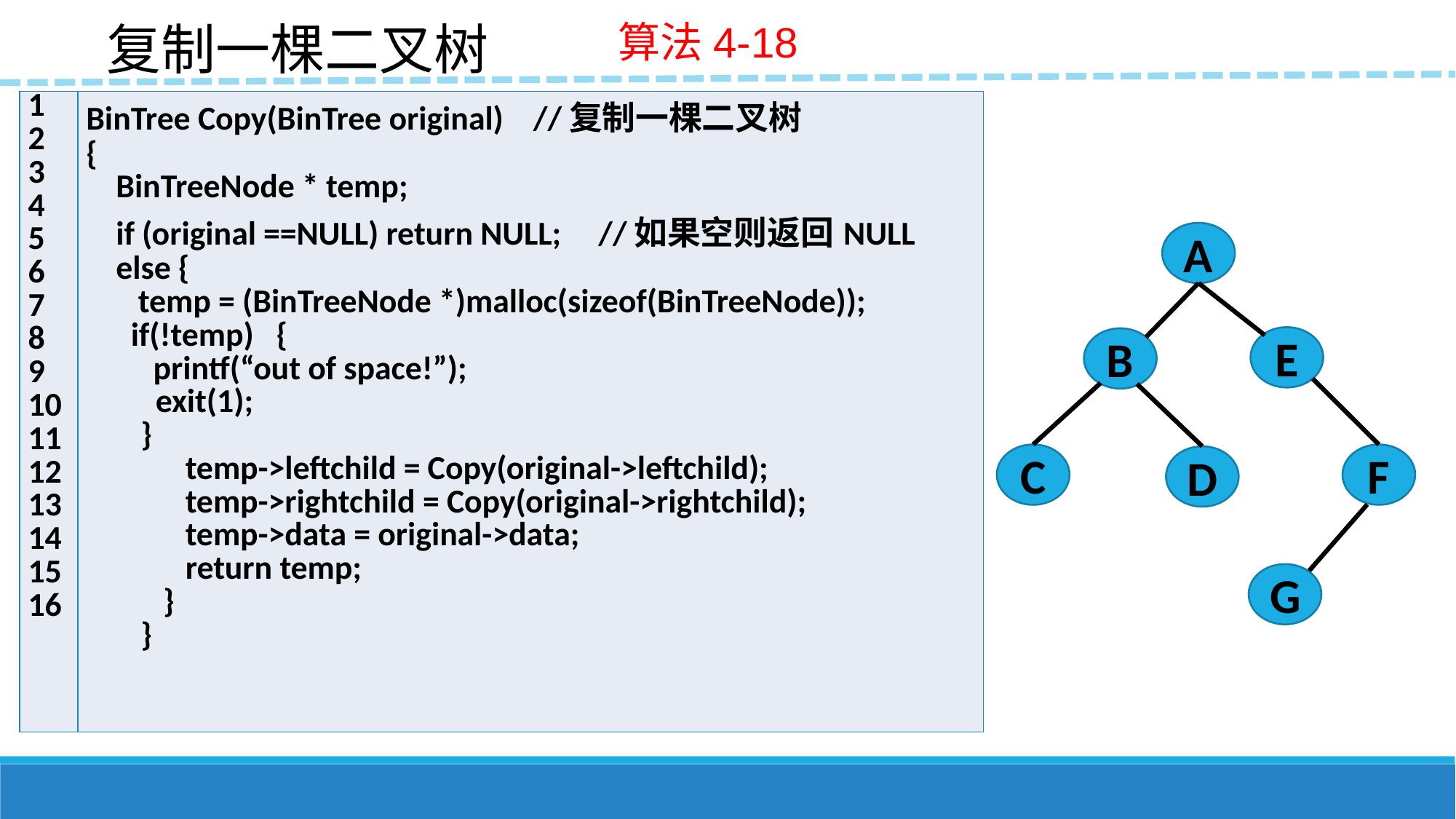

复制一棵二叉树
算法4-18
| 1 2 3 4 5 6 7 8 9 10 11 12 13 14 15 16 | BinTree Copy(BinTree original) //复制一棵二叉树 { BinTreeNode \* temp; if (original ==NULL) return NULL; //如果空则返回NULL else { temp = (BinTreeNode \*)malloc(sizeof(BinTreeNode)); if(!temp) { printf(“out of space!”); exit(1); } temp->leftchild = Copy(original->leftchild); temp->rightchild = Copy(original->rightchild); temp->data = original->data; return temp; } } |
| --- | --- |
A
E
B
C
F
D
G